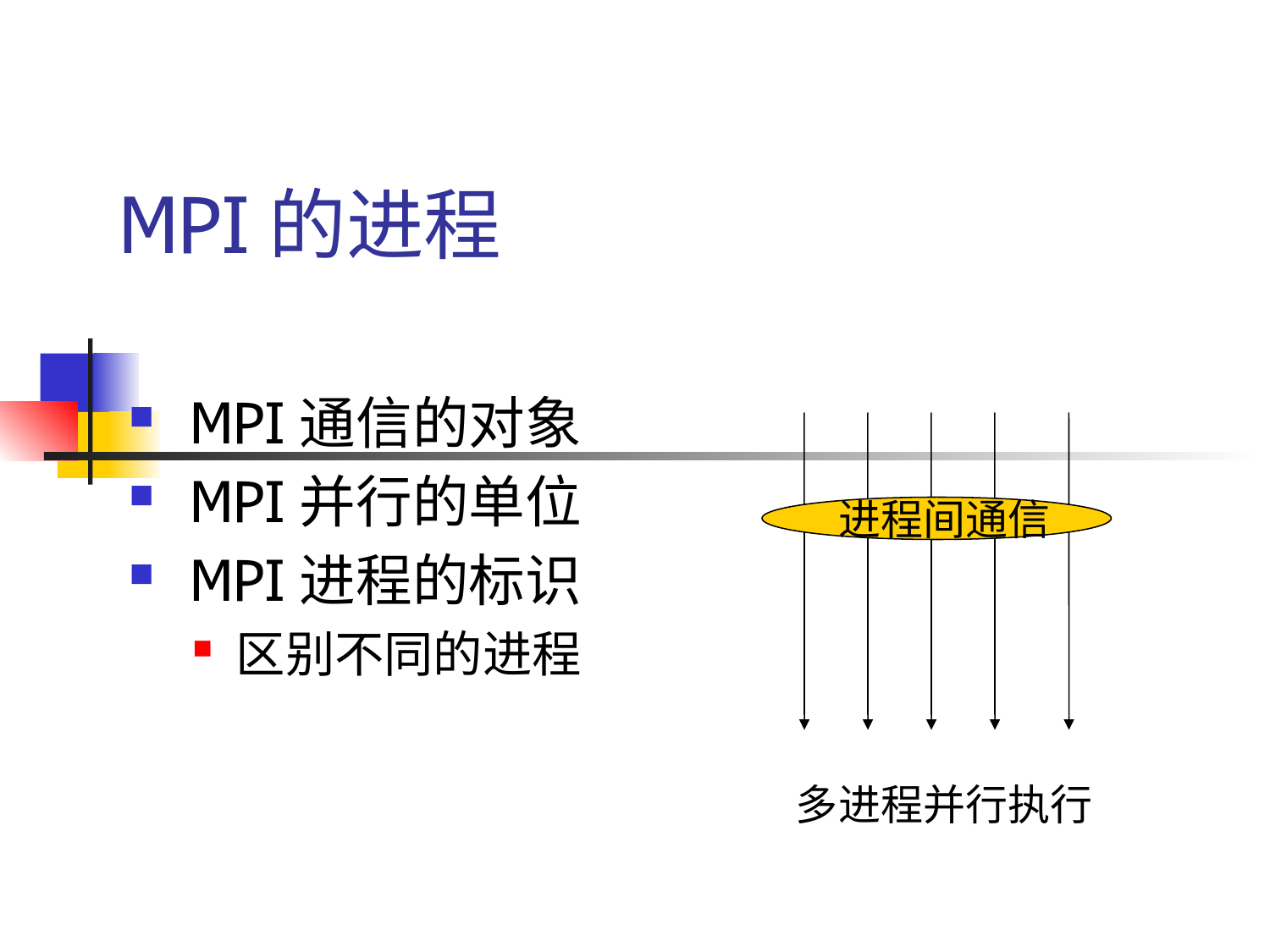

# MPI的进程
  MPI通信的对象
  MPI并行的单位
  MPI进程的标识
 区别不同的进程

进程间通信

多进程并行执行